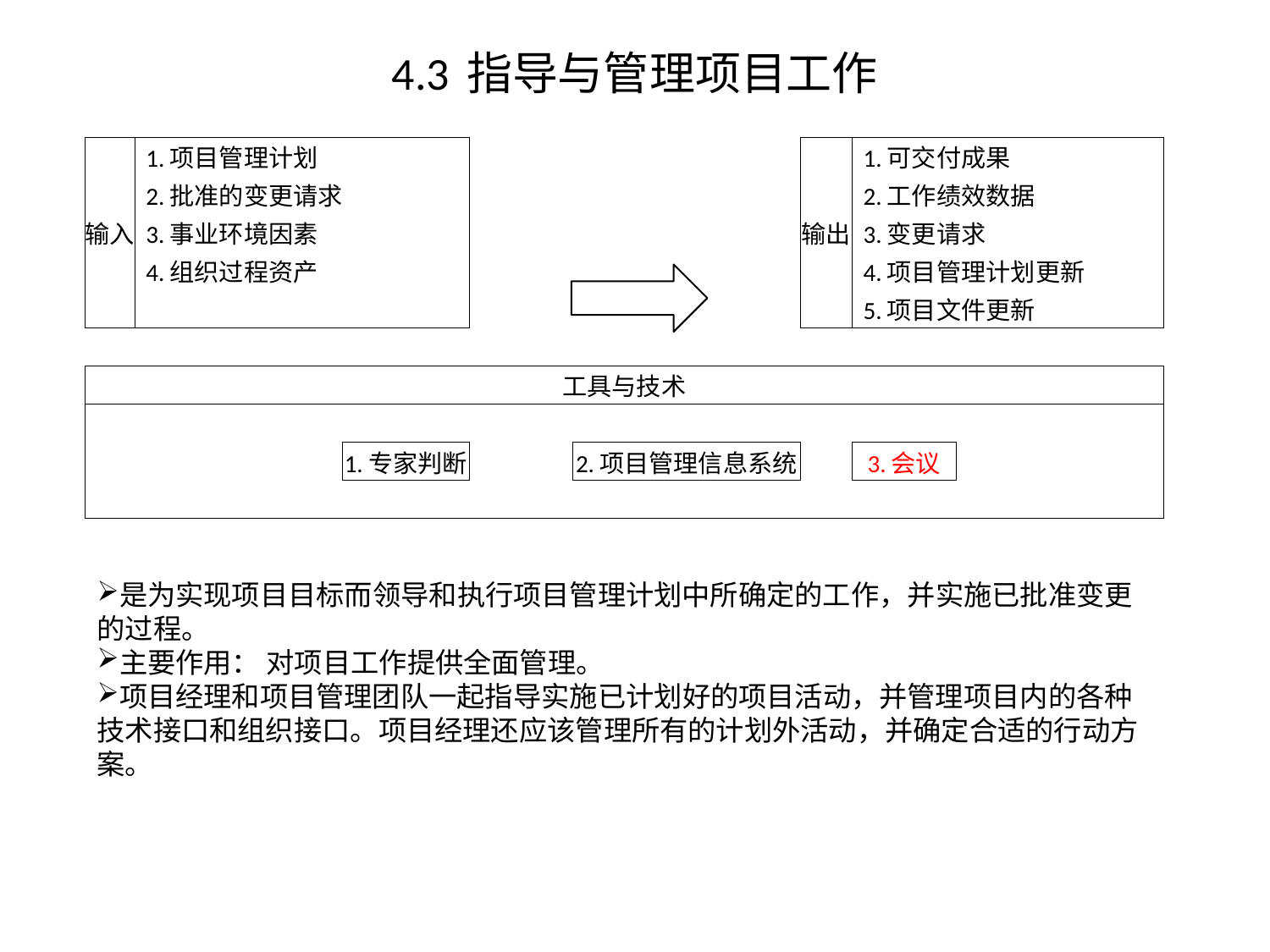

# 4.3 指导与管理项目工作
| 输入 | 1.项目管理计划 |  |  |  |  | 输出 | 1.可交付成果 |  |  |
| --- | --- | --- | --- | --- | --- | --- | --- | --- | --- |
|  | 2.批准的变更请求 |  |  |  |  |  | 2.工作绩效数据 |  |  |
|  | 3.事业环境因素 |  |  |  |  |  | 3.变更请求 |  |  |
|  | 4.组织过程资产 |  |  |  |  |  | 4.项目管理计划更新 |  |  |
|  |  |  |  |  |  |  | 5.项目文件更新 |  |  |
|  |  |  |  |  |  |  |  |  |  |
| 工具与技术 |  |  |  |  |  |  |  |  |  |
|  |  |  |  |  |  |  |  |  |  |
|  |  |  | 1.专家判断 |  | 2.项目管理信息系统 |  | 3.会议 |  |  |
|  |  |  |  |  |  |  |  |  |  |

是为实现项目目标而领导和执行项目管理计划中所确定的工作，并实施已批准变更的过程。
主要作用： 对项目工作提供全面管理。
项目经理和项目管理团队一起指导实施已计划好的项目活动，并管理项目内的各种技术接口和组织接口。项目经理还应该管理所有的计划外活动，并确定合适的行动方案。